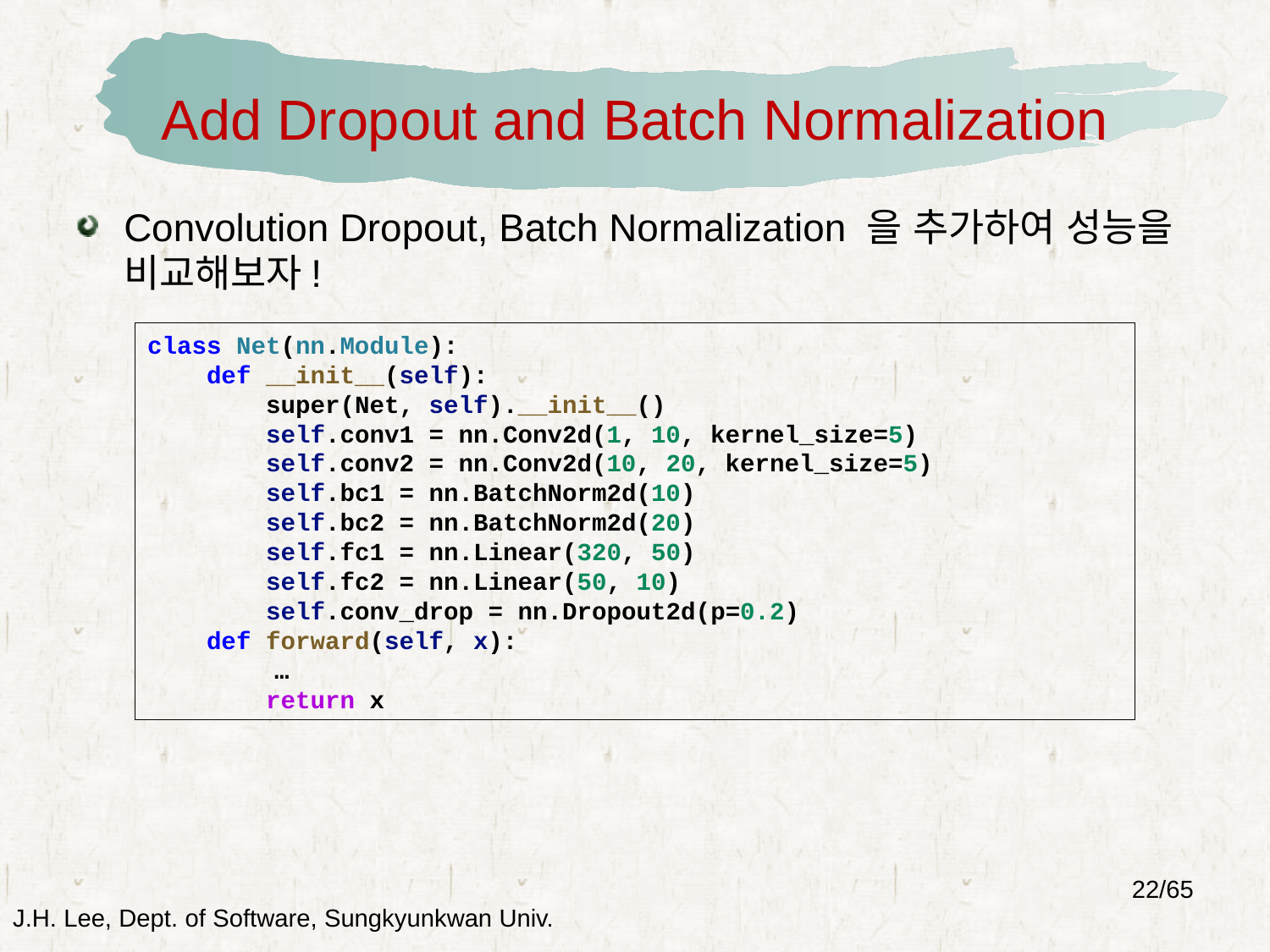

# Add Dropout and Batch Normalization
Convolution Dropout, Batch Normalization 을 추가하여 성능을 비교해보자!
class Net(nn.Module):
    def __init__(self):
        super(Net, self).__init__()
        self.conv1 = nn.Conv2d(1, 10, kernel_size=5)
        self.conv2 = nn.Conv2d(10, 20, kernel_size=5)
        self.bc1 = nn.BatchNorm2d(10)
        self.bc2 = nn.BatchNorm2d(20)
        self.fc1 = nn.Linear(320, 50)
        self.fc2 = nn.Linear(50, 10)
        self.conv_drop = nn.Dropout2d(p=0.2) 
    def forward(self, x):
	…
        return x
22/65
J.H. Lee, Dept. of Software, Sungkyunkwan Univ.